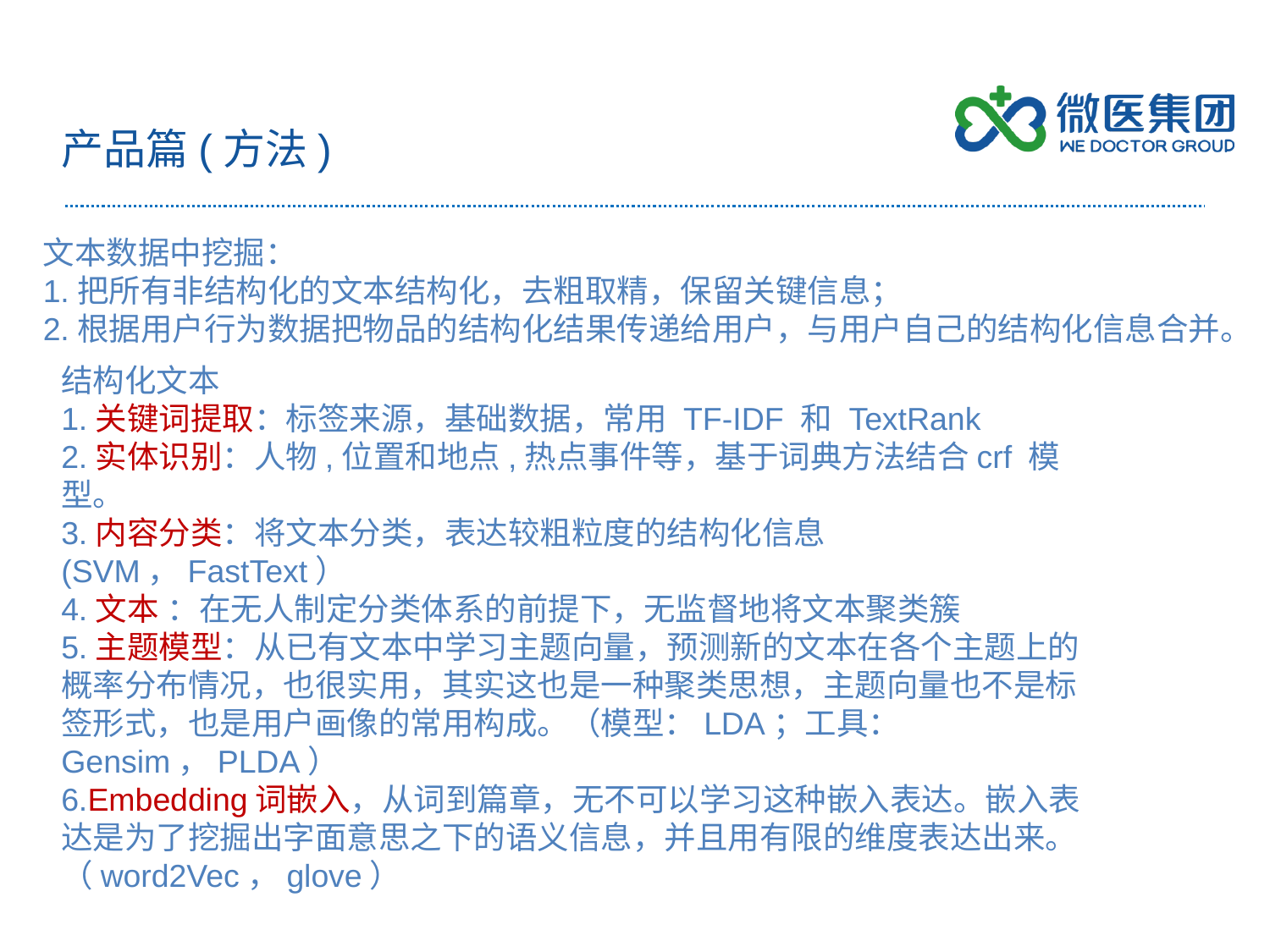

产品篇(方法)
文本数据中挖掘：
1.把所有非结构化的文本结构化，去粗取精，保留关键信息；
2.根据用户行为数据把物品的结构化结果传递给用户，与用户自己的结构化信息合并。
结构化文本
1.关键词提取：标签来源，基础数据，常用 TF-IDF 和 TextRank
2.实体识别：人物,位置和地点,热点事件等，基于词典方法结合crf 模型。
3.内容分类：将文本分类，表达较粗粒度的结构化信息(SVM，FastText）
4.文本 ：在无人制定分类体系的前提下，无监督地将文本聚类簇
5.主题模型：从已有文本中学习主题向量，预测新的文本在各个主题上的概率分布情况，也很实用，其实这也是一种聚类思想，主题向量也不是标签形式，也是用户画像的常用构成。（模型：LDA；工具：Gensim，PLDA）
6.Embedding词嵌入，从词到篇章，无不可以学习这种嵌入表达。嵌入表达是为了挖掘出字面意思之下的语义信息，并且用有限的维度表达出来。（word2Vec，glove）